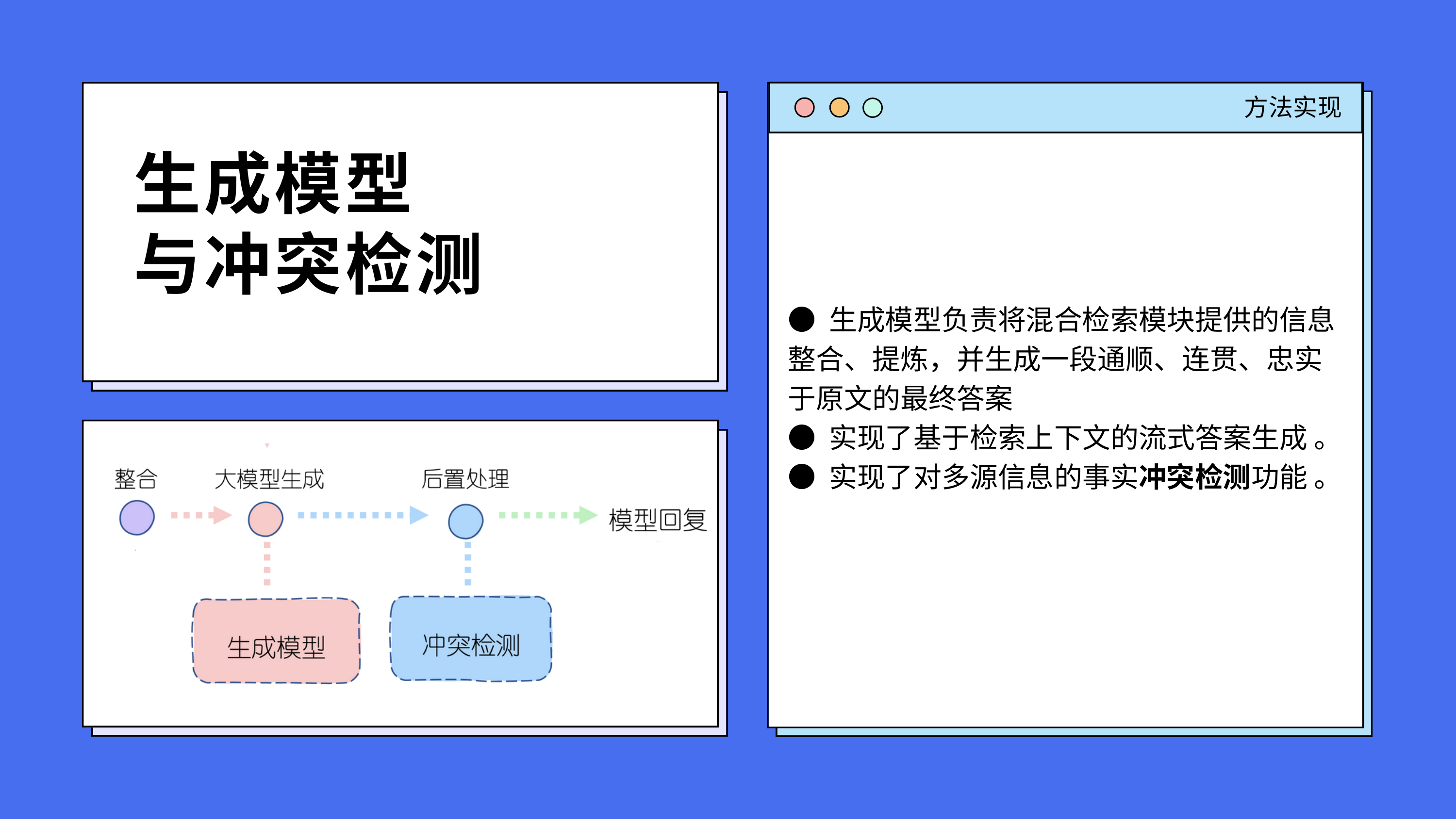

方法实现

● 生成模型负责将混合检索模块提供的信息整合、提炼，并生成一段通顺、连贯、忠实于原文的最终答案
● 实现了基于检索上下文的流式答案生成 。
● 实现了对多源信息的事实冲突检测功能 。

生成模型
与冲突检测